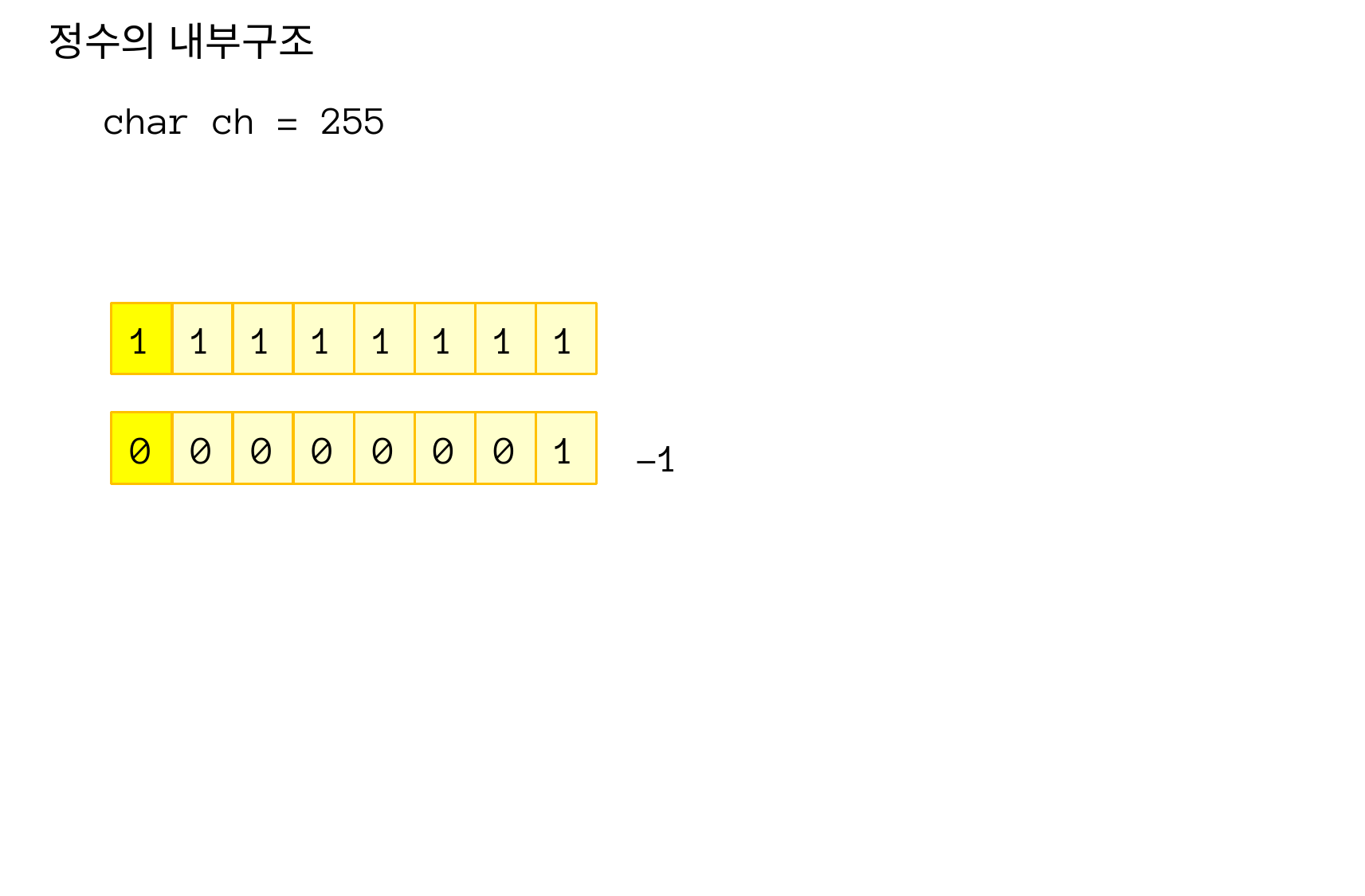

정수의 내부구조
char ch = 255
1
1
1
1
1
1
1
1
0
0
0
0
0
0
0
1
-1